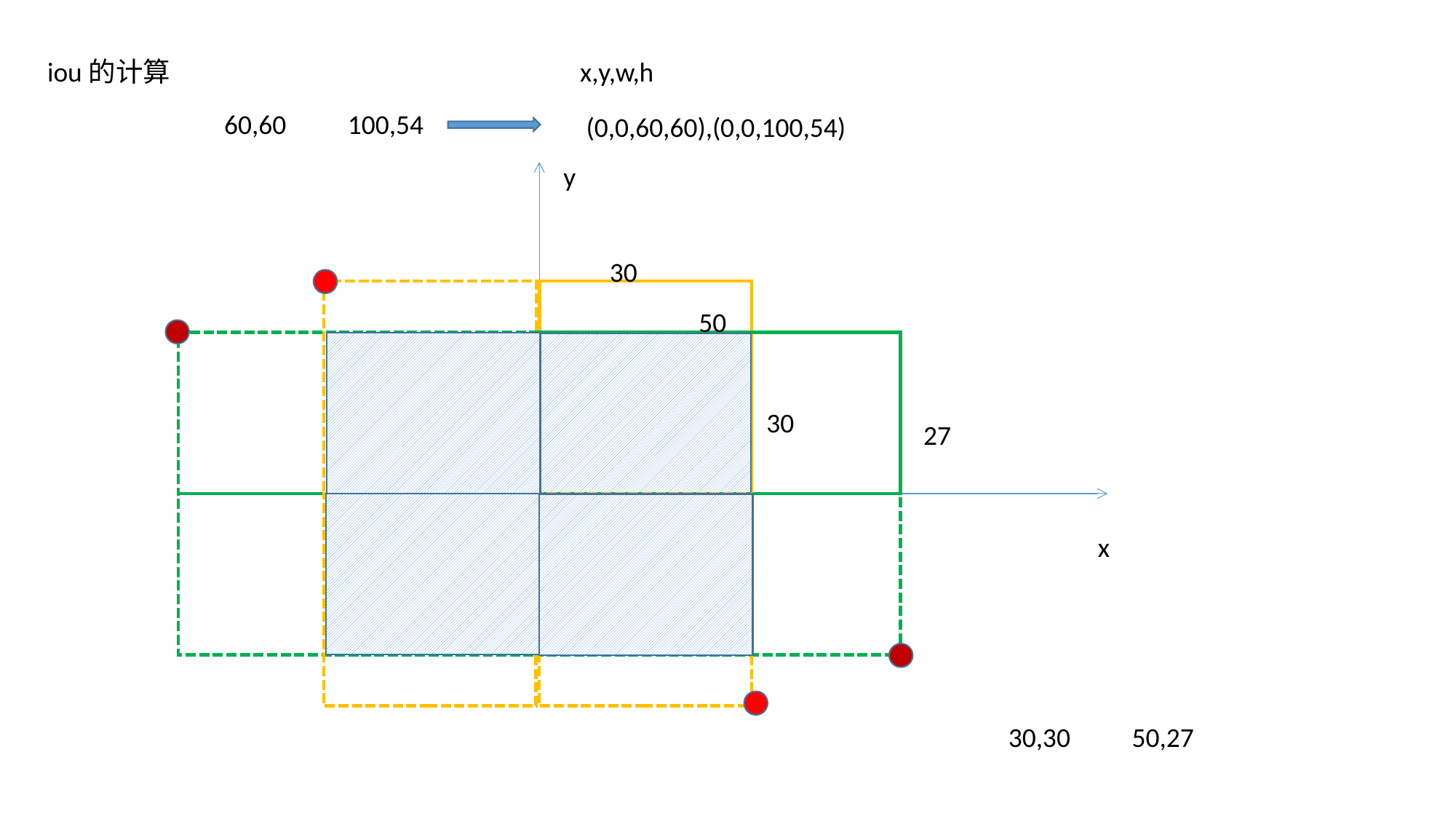

iou的计算
x,y,w,h
60,60
100,54
(0,0,60,60),(0,0,100,54)

y
30

50

30
27

x

30,30
50,27